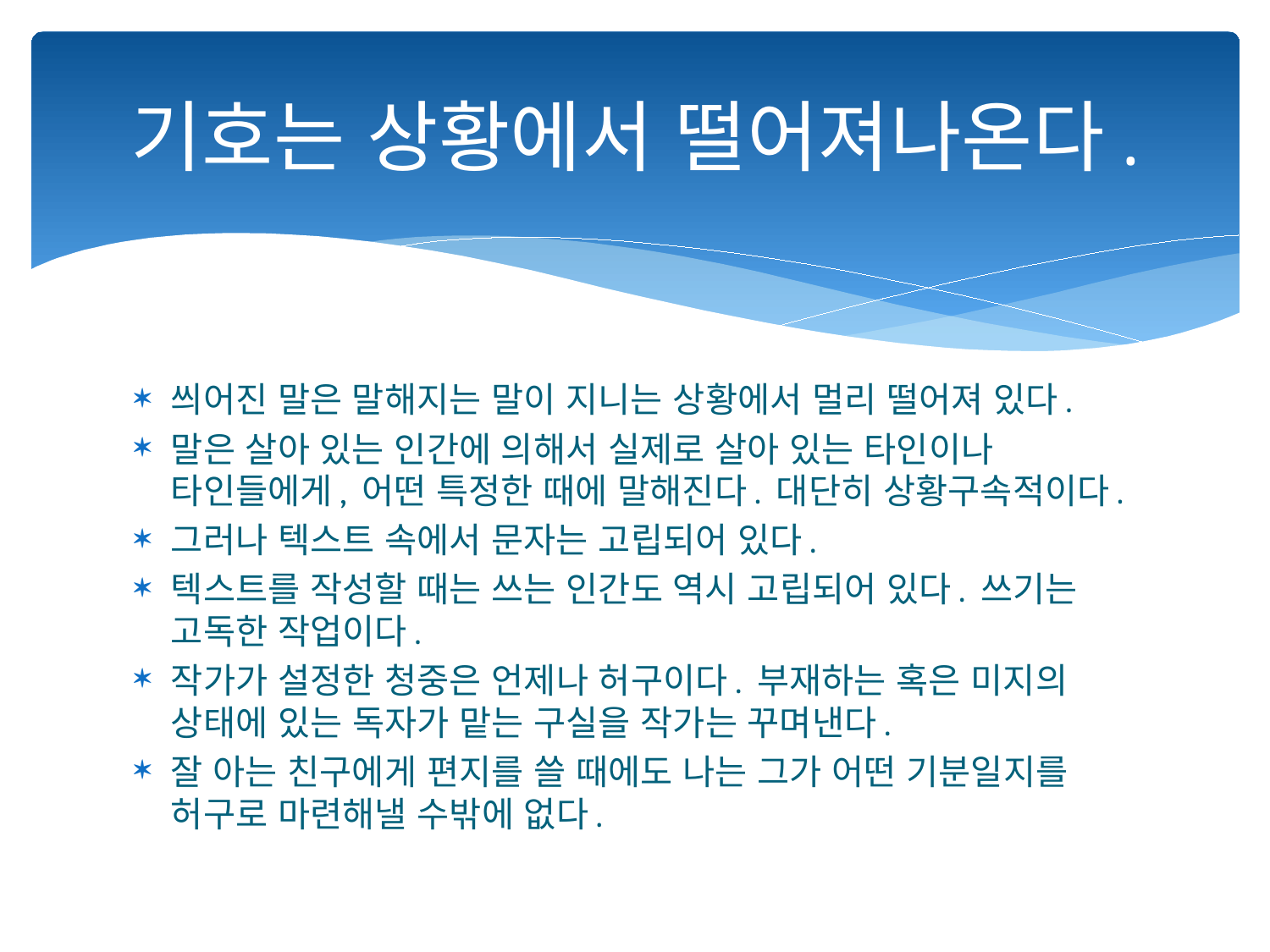

# 기호는 상황에서 떨어져나온다.
씌어진 말은 말해지는 말이 지니는 상황에서 멀리 떨어져 있다.
말은 살아 있는 인간에 의해서 실제로 살아 있는 타인이나 타인들에게, 어떤 특정한 때에 말해진다. 대단히 상황구속적이다.
그러나 텍스트 속에서 문자는 고립되어 있다.
텍스트를 작성할 때는 쓰는 인간도 역시 고립되어 있다. 쓰기는 고독한 작업이다.
작가가 설정한 청중은 언제나 허구이다. 부재하는 혹은 미지의 상태에 있는 독자가 맡는 구실을 작가는 꾸며낸다.
잘 아는 친구에게 편지를 쓸 때에도 나는 그가 어떤 기분일지를 허구로 마련해낼 수밖에 없다.